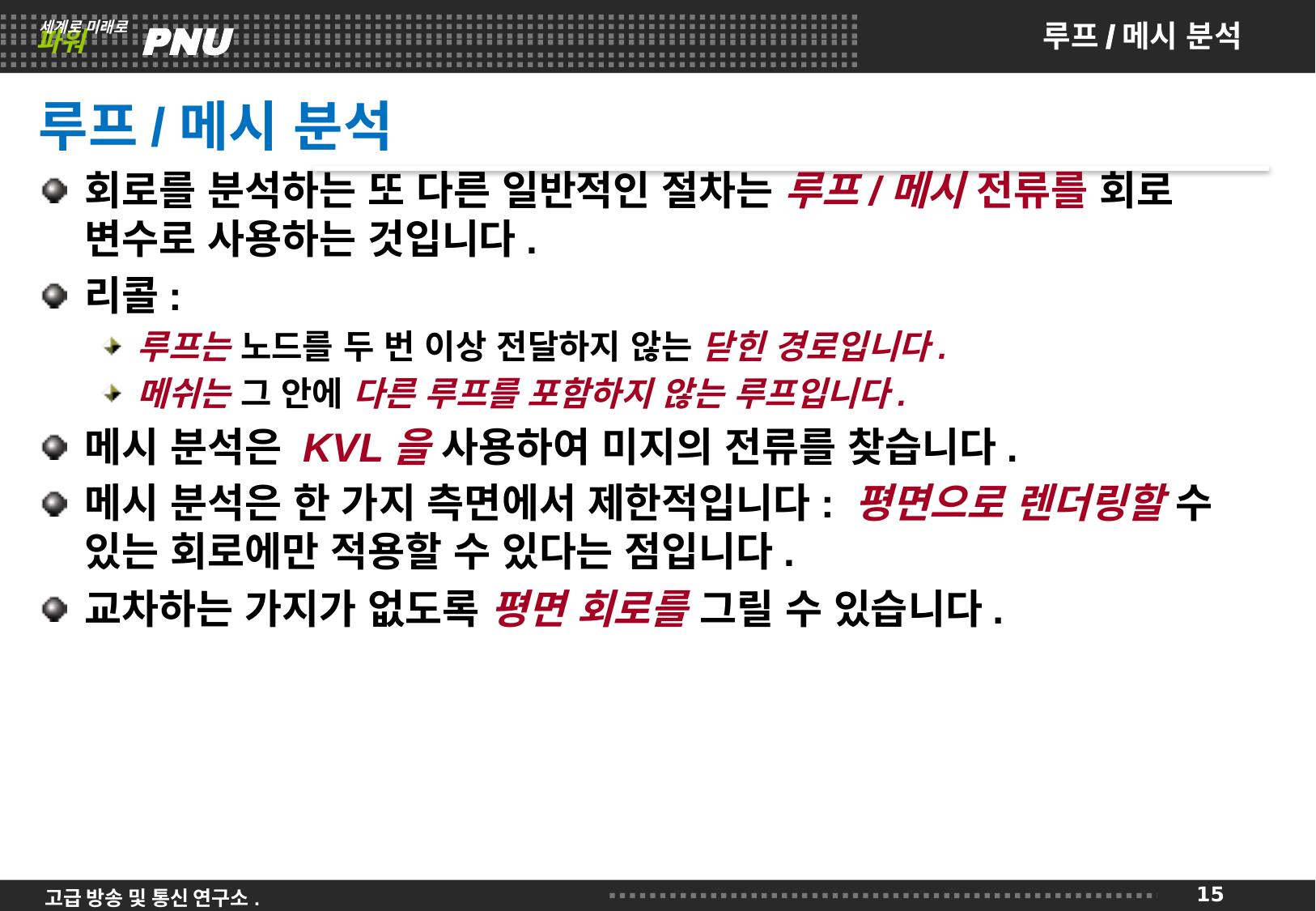

# 루프/메시 분석
루프/메시 분석
회로를 분석하는 또 다른 일반적인 절차는 루프/메시 전류를 회로 변수로 사용하는 것입니다.
리콜:
루프는 노드를 두 번 이상 전달하지 않는 닫힌 경로입니다.
메쉬는 그 안에 다른 루프를 포함하지 않는 루프입니다.
메시 분석은 KVL을 사용하여 미지의 전류를 찾습니다.
메시 분석은 한 가지 측면에서 제한적입니다: 평면으로 렌더링할 수 있는 회로에만 적용할 수 있다는 점입니다.
교차하는 가지가 없도록 평면 회로를 그릴 수 있습니다.